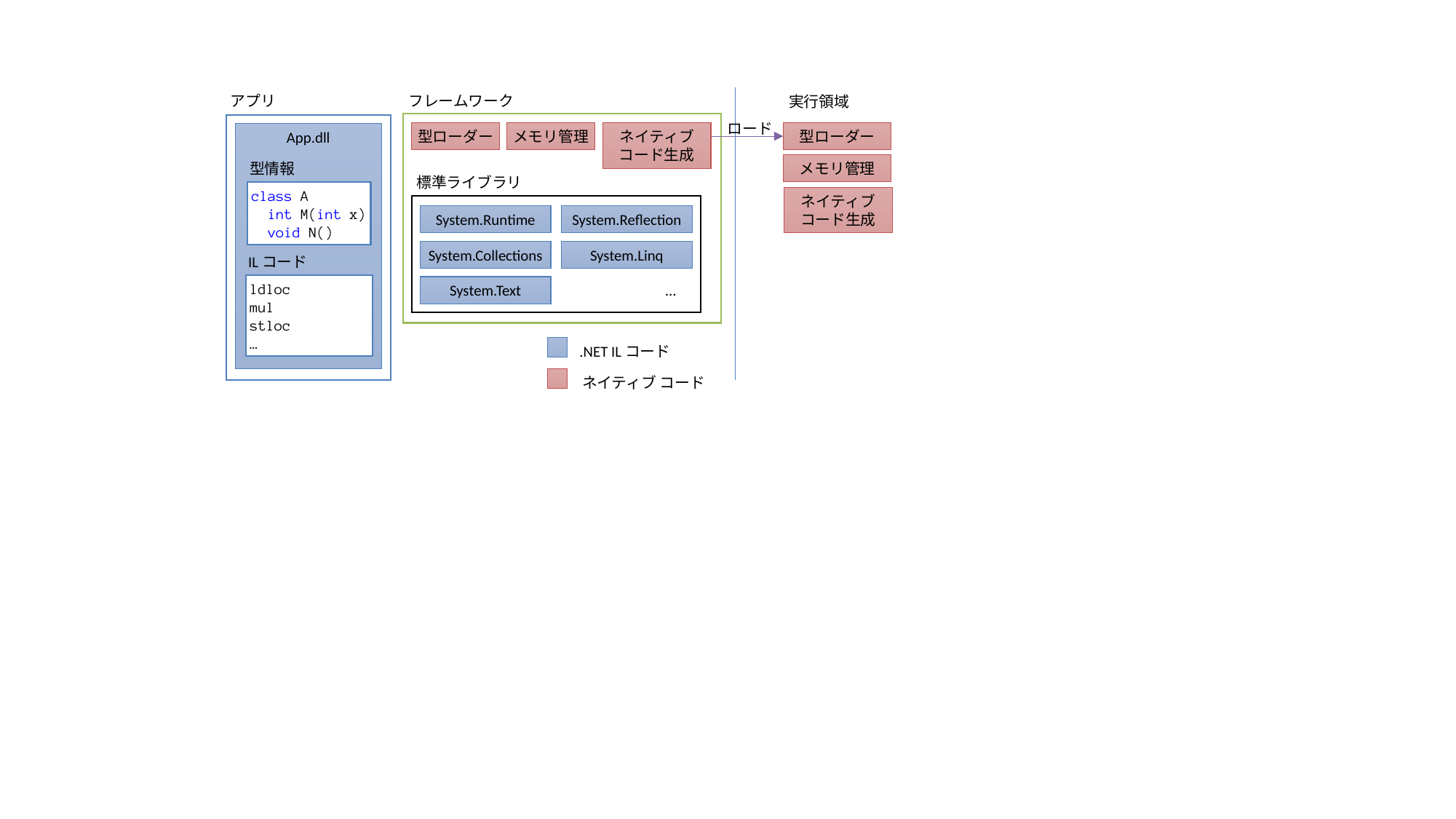

アプリ
フレームワーク
実行領域

ロード
ネイティブ
コード生成
型ローダー
型ローダー
メモリ管理
App.dll
型情報
メモリ管理
標準ライブラリ
class A
  int M(int x)
  void N()
ネイティブ
コード生成

System.Runtime
System.Reflection
System.Collections
System.Linq
ILコード
ldloc
mul
stloc
…
System.Text
…

.NET ILコード

ネイティブ コード